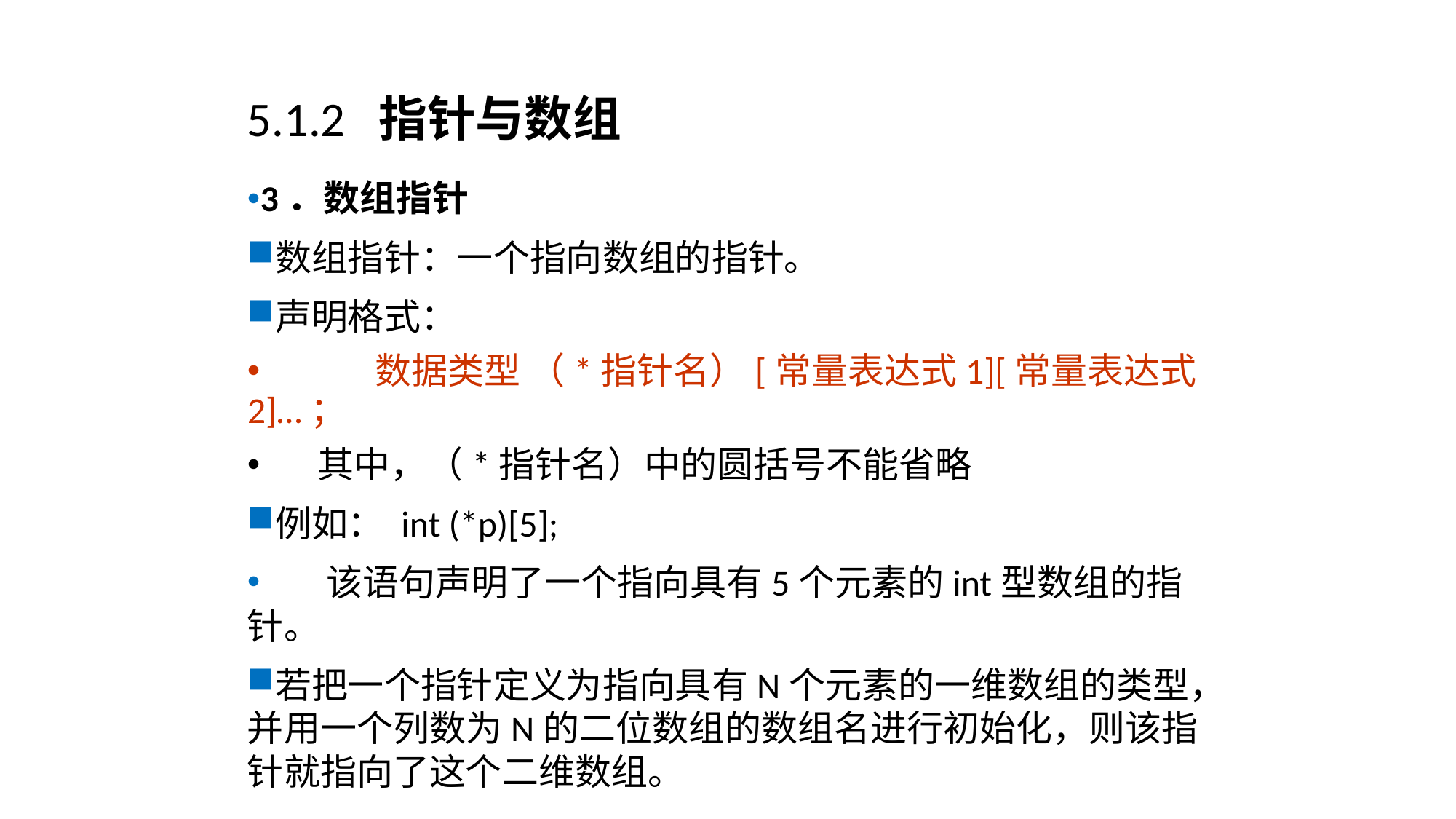

# 5.1.2  指针与数组
3．数组指针
数组指针：一个指向数组的指针。
声明格式：
             数据类型 （*指针名）[常量表达式1][常量表达式2]…；
      其中，（*指针名）中的圆括号不能省略
例如： int (*p)[5];
       该语句声明了一个指向具有5个元素的int型数组的指针。
若把一个指针定义为指向具有N个元素的一维数组的类型，并用一个列数为N的二位数组的数组名进行初始化，则该指针就指向了这个二维数组。